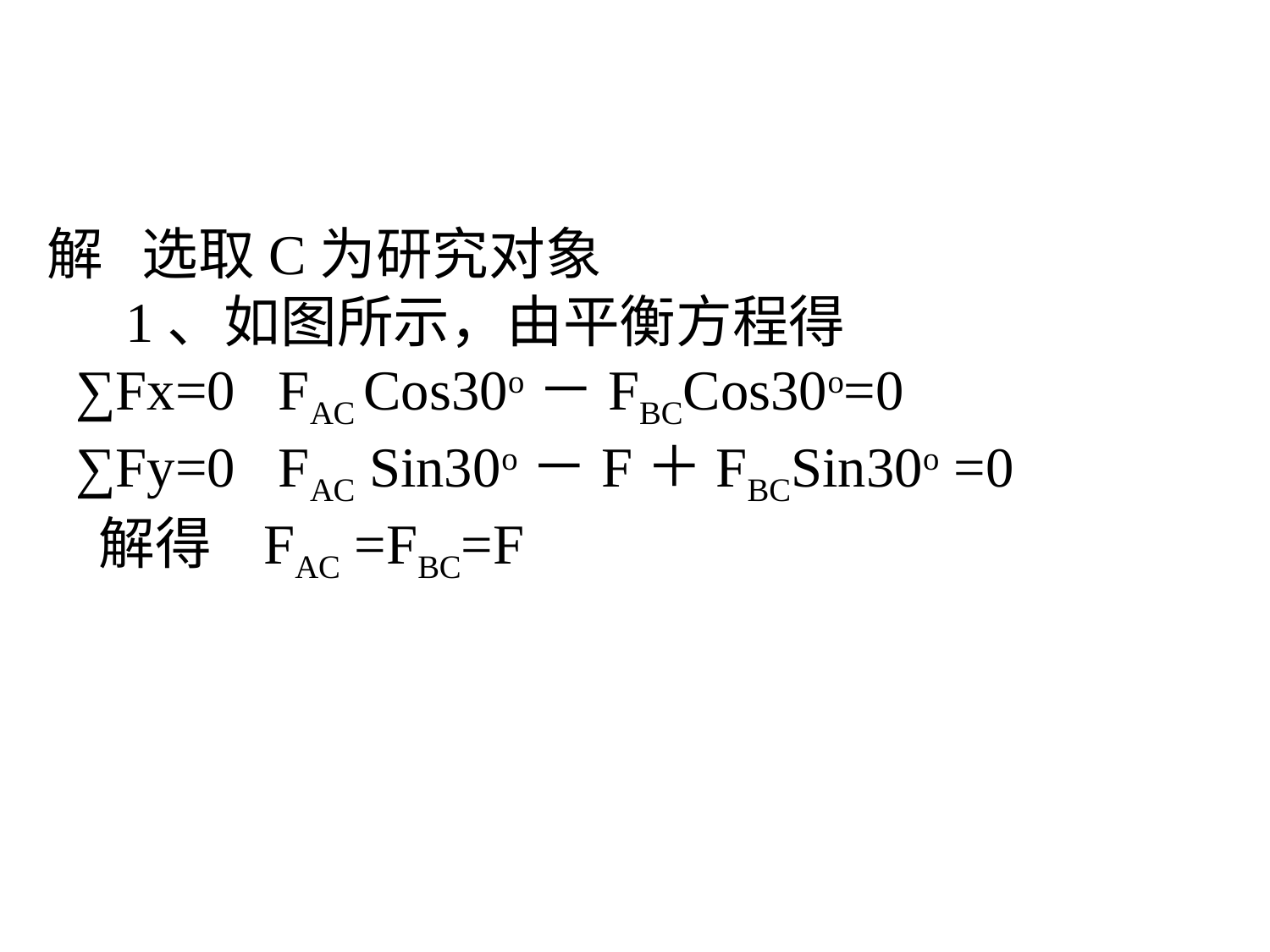

解   选取C为研究对象
     1、如图所示，由平衡方程得
  ∑Fx=0   FAC Cos30o－FBCCos30o=0
  ∑Fy=0   FAC Sin30o－F＋FBCSin30o =0
   解得   FAC =FBC=F